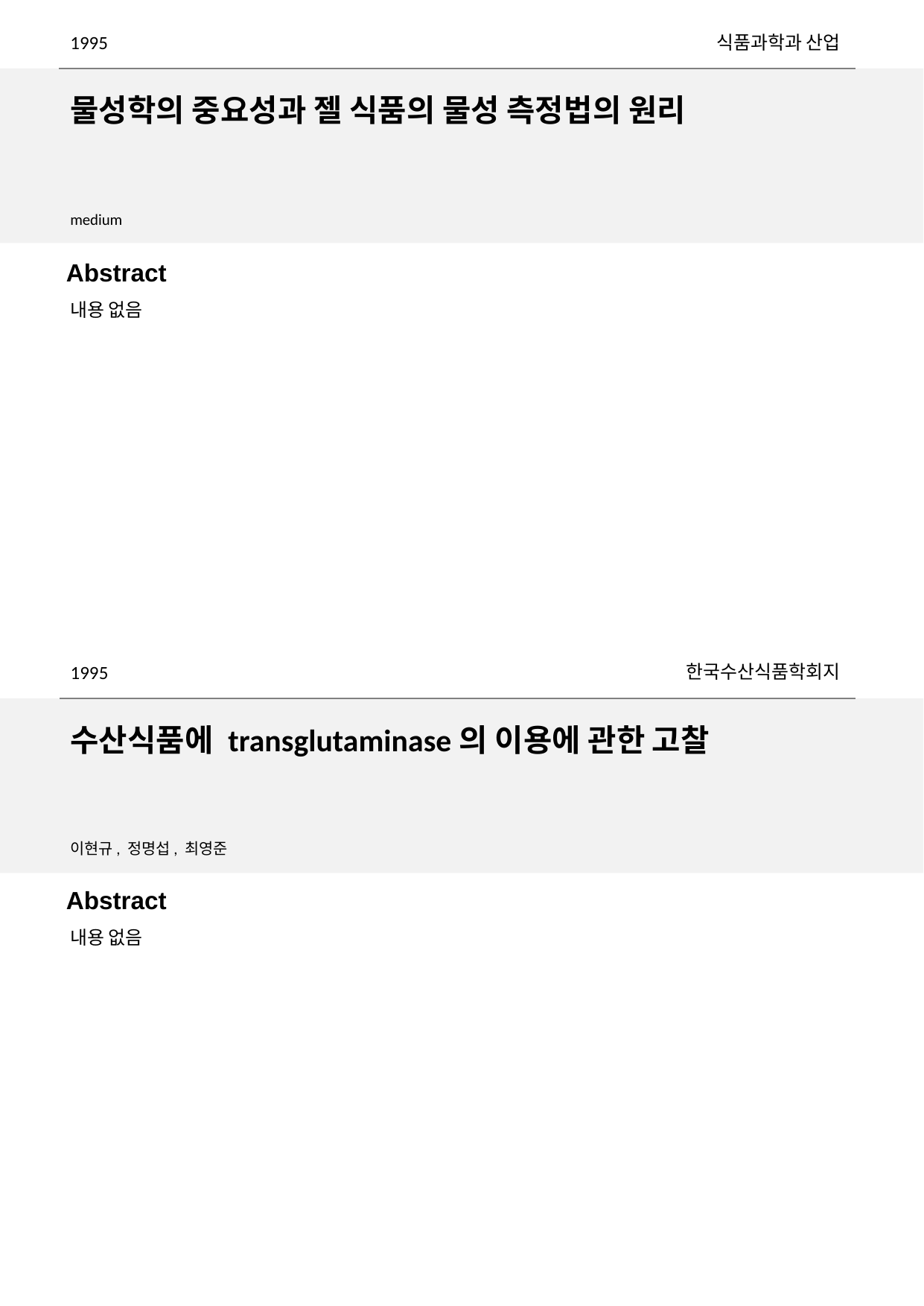

1995
식품과학과 산업
물성학의 중요성과 젤 식품의 물성 측정법의 원리
medium
내용 없음
한국수산식품학회지
1995
수산식품에 transglutaminase의 이용에 관한 고찰
이현규, 정명섭, 최영준
내용 없음